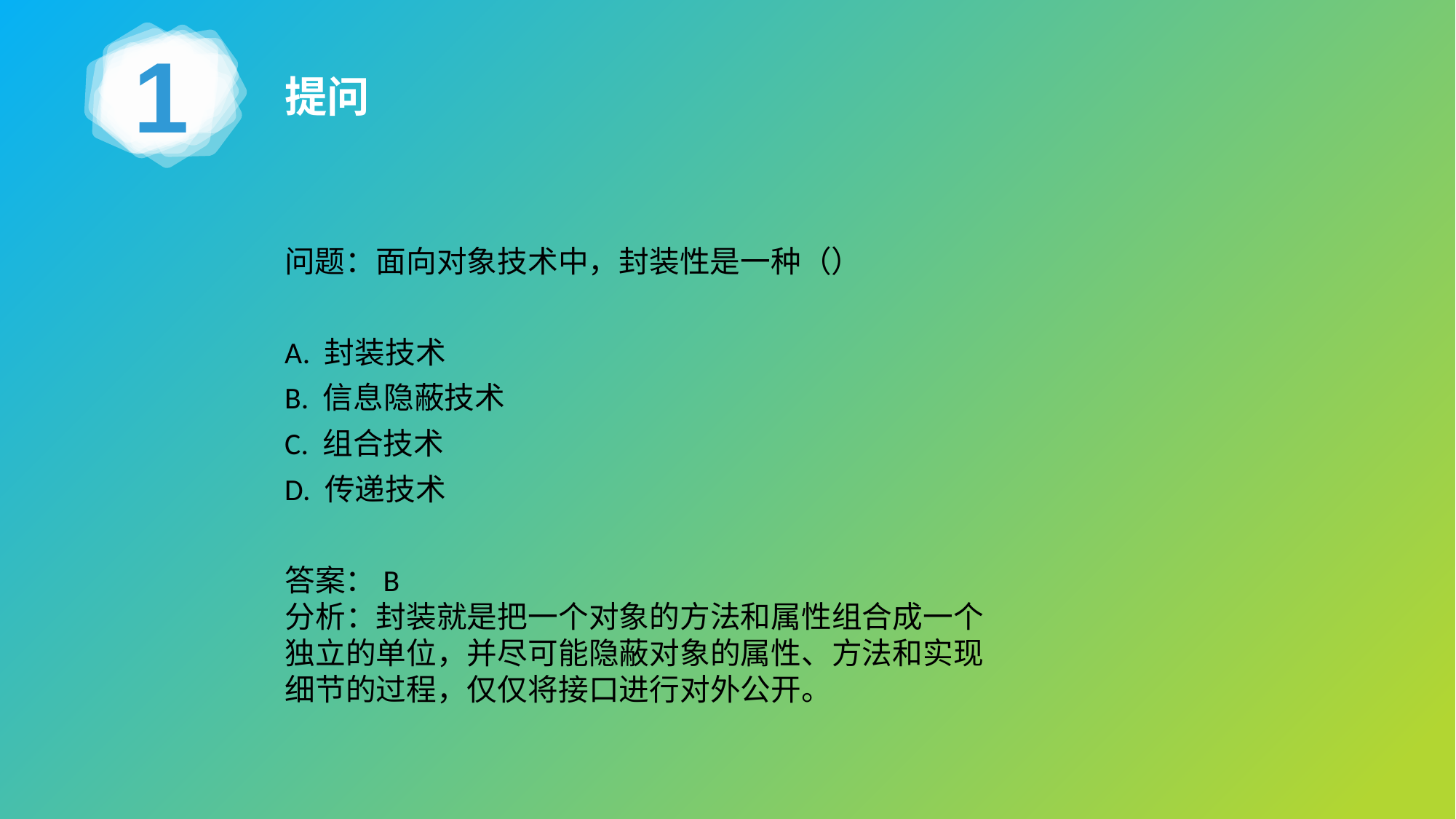

1

提问
问题：面向对象技术中，封装性是一种（）

A. 封装技术
B. 信息隐蔽技术
C. 组合技术
D. 传递技术
答案：B
分析：封装就是把一个对象的方法和属性组合成一个独立的单位，并尽可能隐蔽对象的属性、方法和实现细节的过程，仅仅将接口进行对外公开。